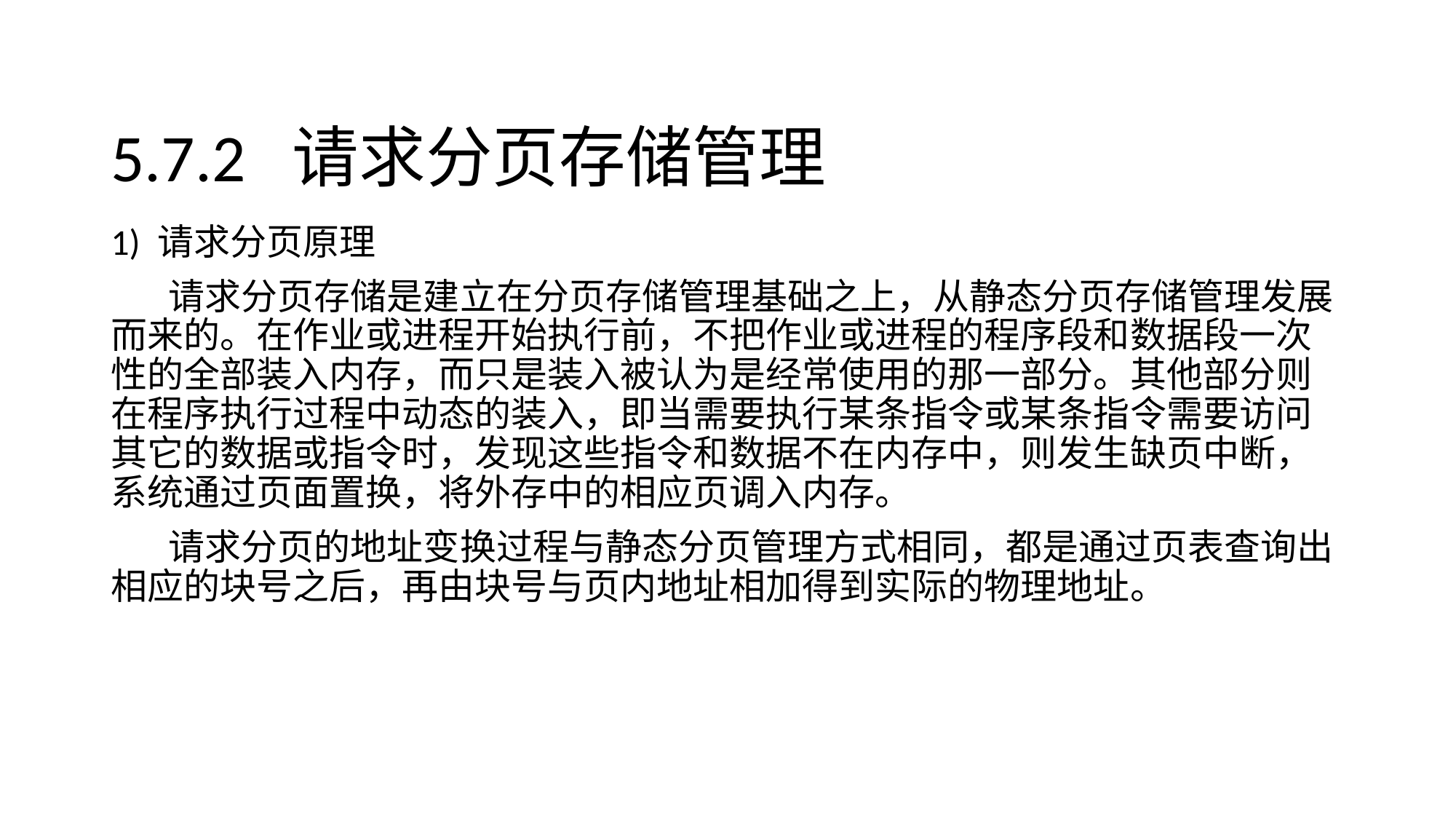

5.7.2  请求分页存储管理
1) 请求分页原理
      请求分页存储是建立在分页存储管理基础之上，从静态分页存储管理发展而来的。在作业或进程开始执行前，不把作业或进程的程序段和数据段一次性的全部装入内存，而只是装入被认为是经常使用的那一部分。其他部分则在程序执行过程中动态的装入，即当需要执行某条指令或某条指令需要访问其它的数据或指令时，发现这些指令和数据不在内存中，则发生缺页中断，系统通过页面置换，将外存中的相应页调入内存。
      请求分页的地址变换过程与静态分页管理方式相同，都是通过页表查询出相应的块号之后，再由块号与页内地址相加得到实际的物理地址。

3